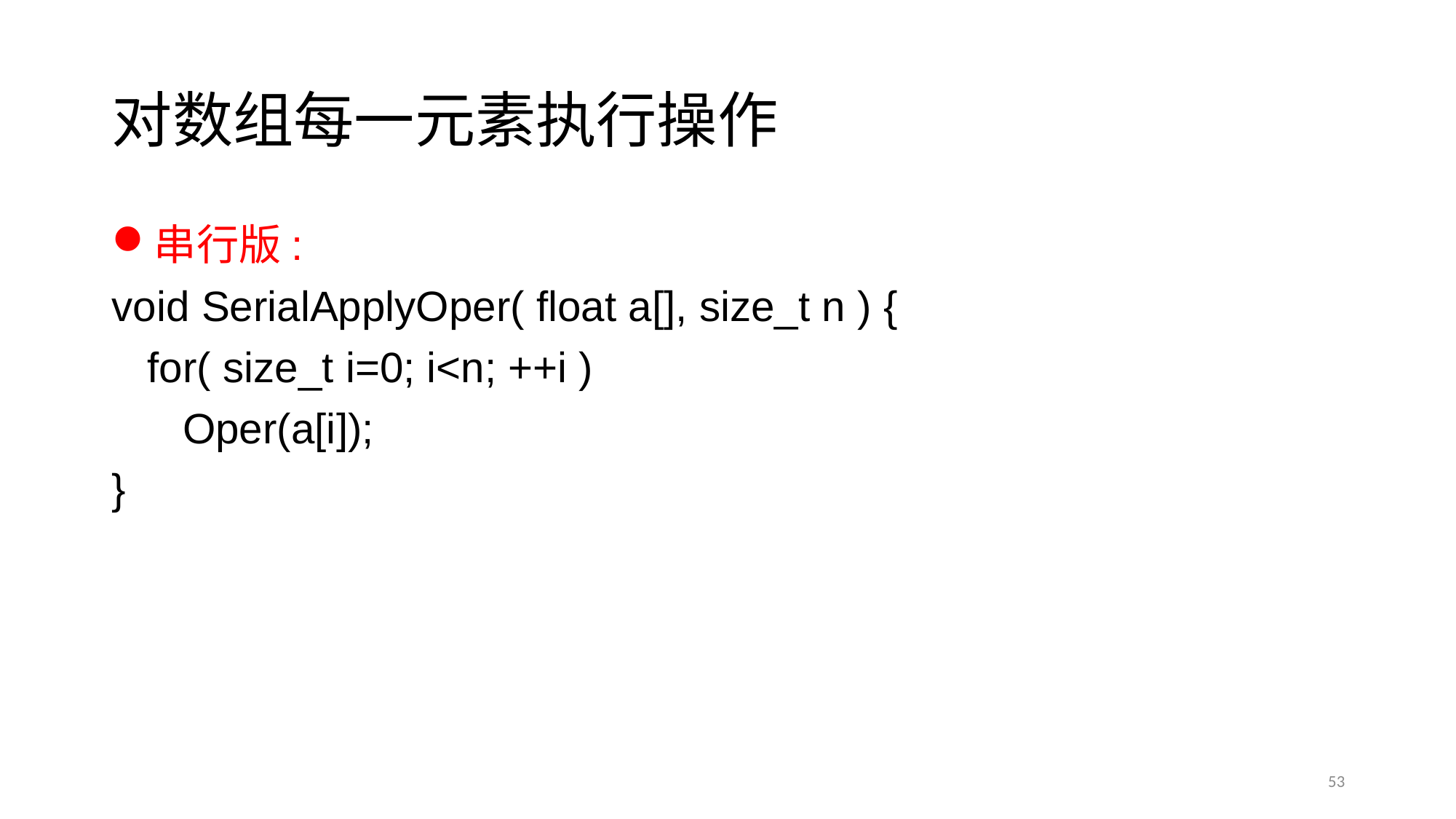

# 对数组每一元素执行操作
串行版:
void SerialApplyOper( float a[], size_t n ) {
   for( size_t i=0; i<n; ++i )
      Oper(a[i]);
}

53